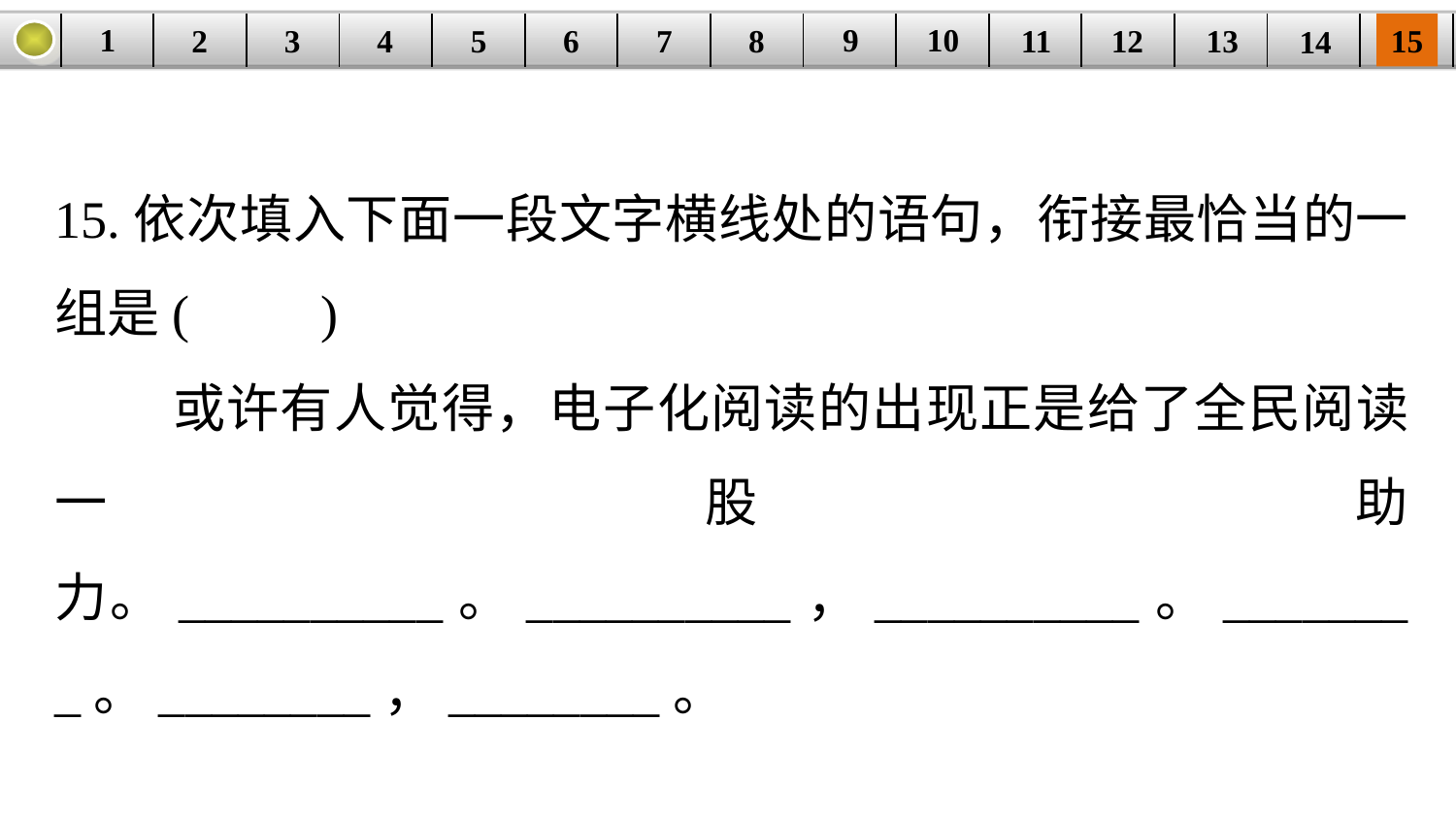

9
10
1
3
4
5
6
8
11
2
12
15
|  |  |  |  |  |  |  |  |  |  |  |  |  |  |  |
| --- | --- | --- | --- | --- | --- | --- | --- | --- | --- | --- | --- | --- | --- | --- |
7
13
14

15.依次填入下面一段文字横线处的语句，衔接最恰当的一组是(　　)
        或许有人觉得，电子化阅读的出现正是给了全民阅读一股助力。__________。__________，__________。________。________，________。